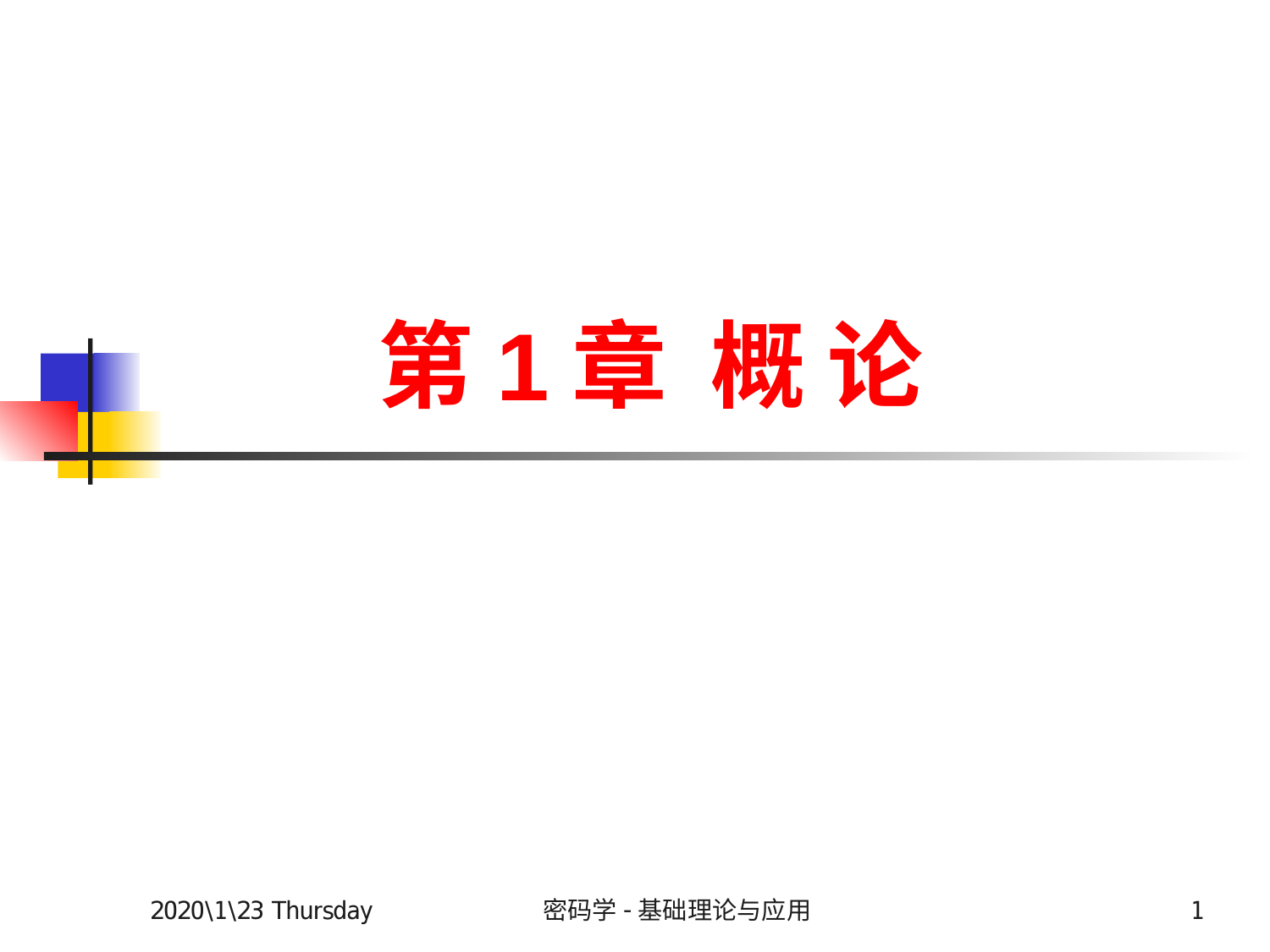

# 第1章  概 论
2020\1\23 Thursday
密码学-基础理论与应用
1